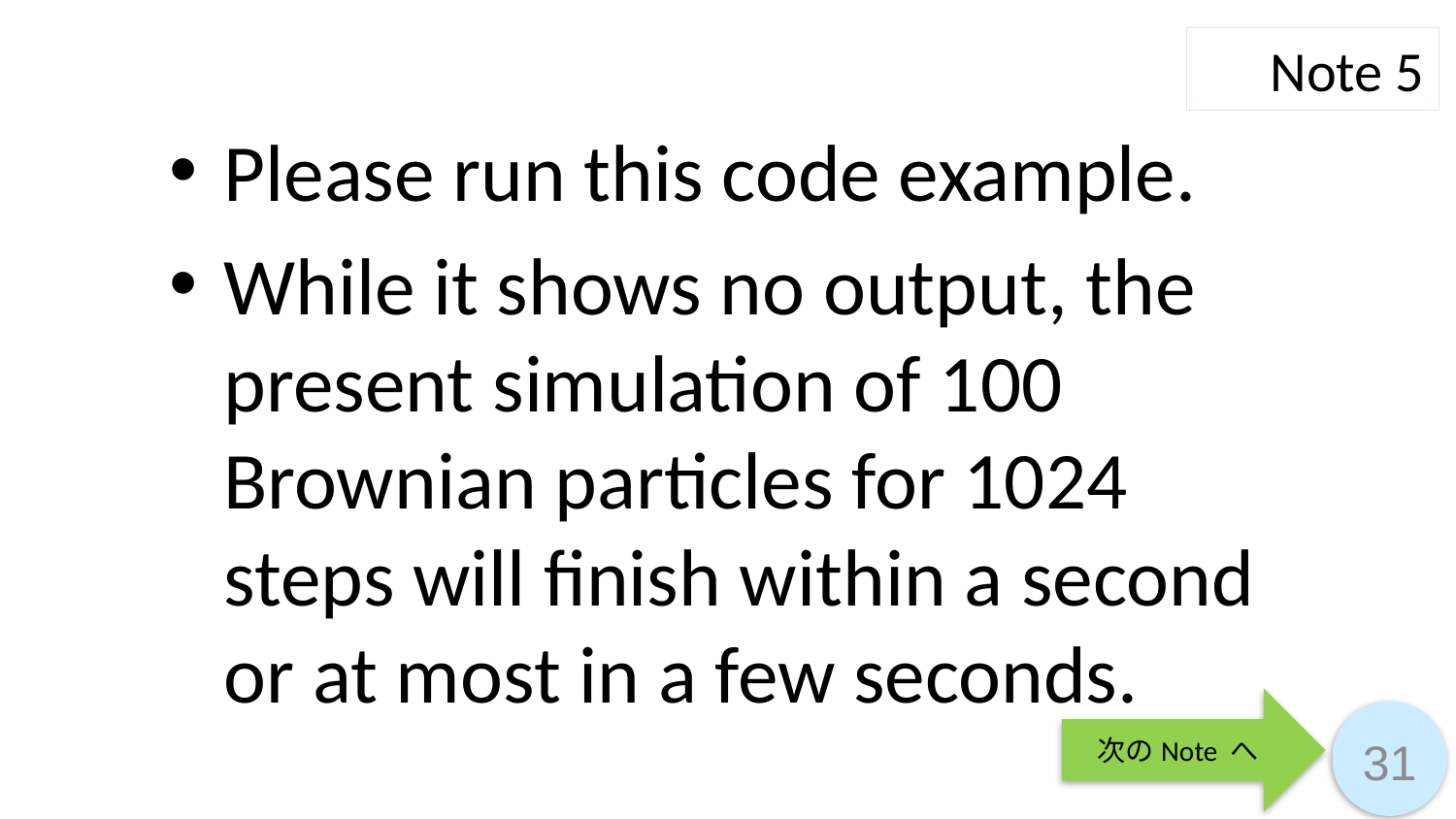

Note 5
Please run this code example.
While it shows no output, the present simulation of 100 Brownian particles for 1024 steps will finish within a second or at most in a few seconds.
次のNote へ
31